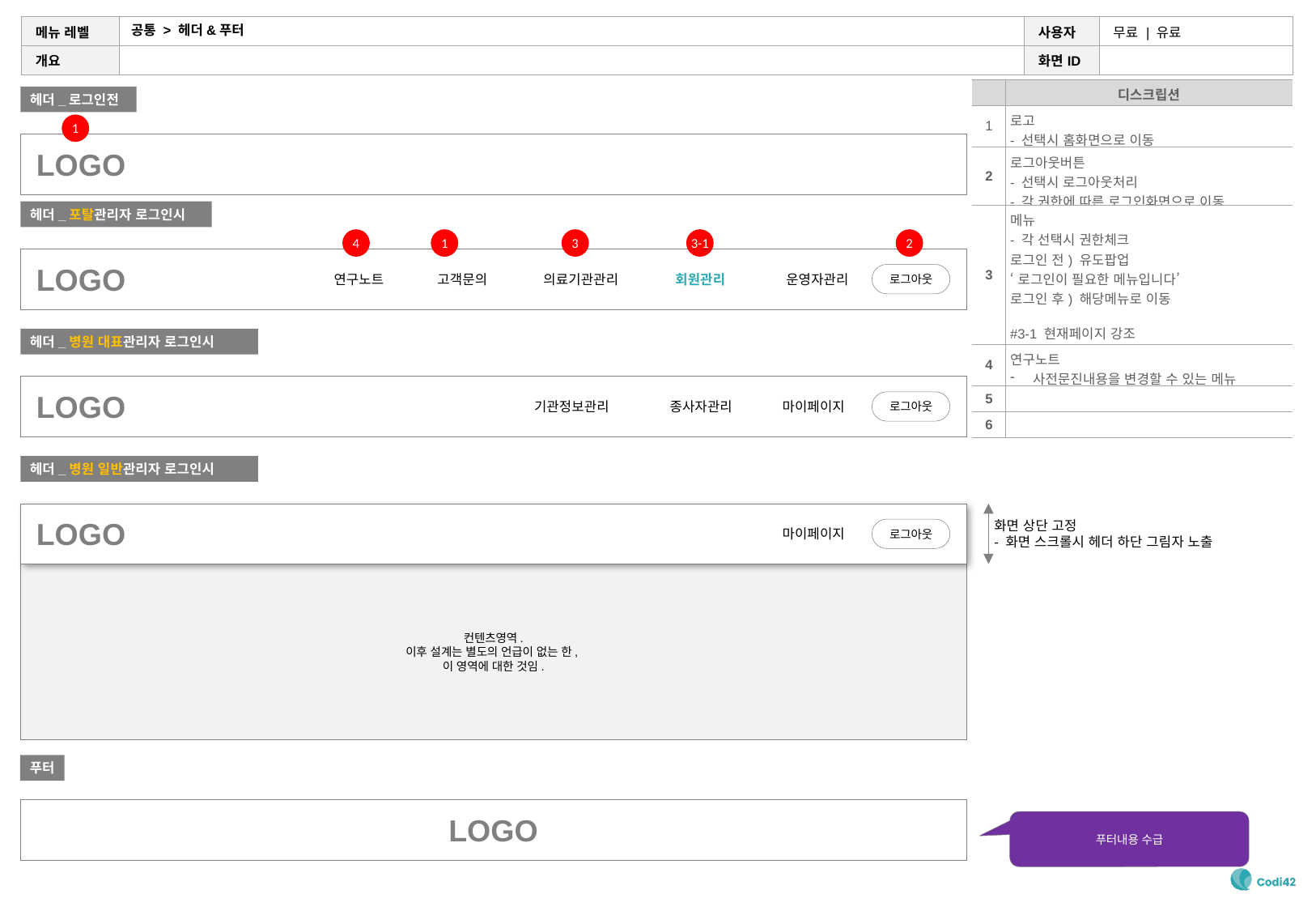

# 공통 > 헤더&푸터

|  | 디스크립션 |
| --- | --- |
| 1 | 로고 - 선택시 홈화면으로 이동 |
| 2 | 로그아웃버튼 - 선택시 로그아웃처리 - 각 권한에 따른 로그인화면으로 이동 |
| 3 | 메뉴 - 각 선택시 권한체크 로그인 전) 유도팝업 ‘로그인이 필요한 메뉴입니다’ 로그인 후) 해당메뉴로 이동 #3-1 현재페이지 강조 현재 노출중인 페이지의 메뉴 강조 |
| 4 | 연구노트 사전문진내용을 변경할 수 있는 메뉴 |
| 5 |  |
| 6 |  |
헤더_로그인전
1

LOGO
헤더_포탈관리자 로그인시
4
1
3
3-1
2

LOGO
로그아웃
연구노트
고객문의
의료기관관리
회원관리
운영자관리
헤더_병원 대표관리자 로그인시

LOGO
로그아웃
기관정보관리
종사자관리
마이페이지
헤더_병원 일반관리자 로그인시

LOGO
화면 상단 고정
- 화면 스크롤시 헤더 하단 그림자 노출
로그아웃
마이페이지
컨텐츠영역.
이후 설계는 별도의 언급이 없는 한,
이 영역에 대한 것임.
푸터

LOGO
푸터내용 수급